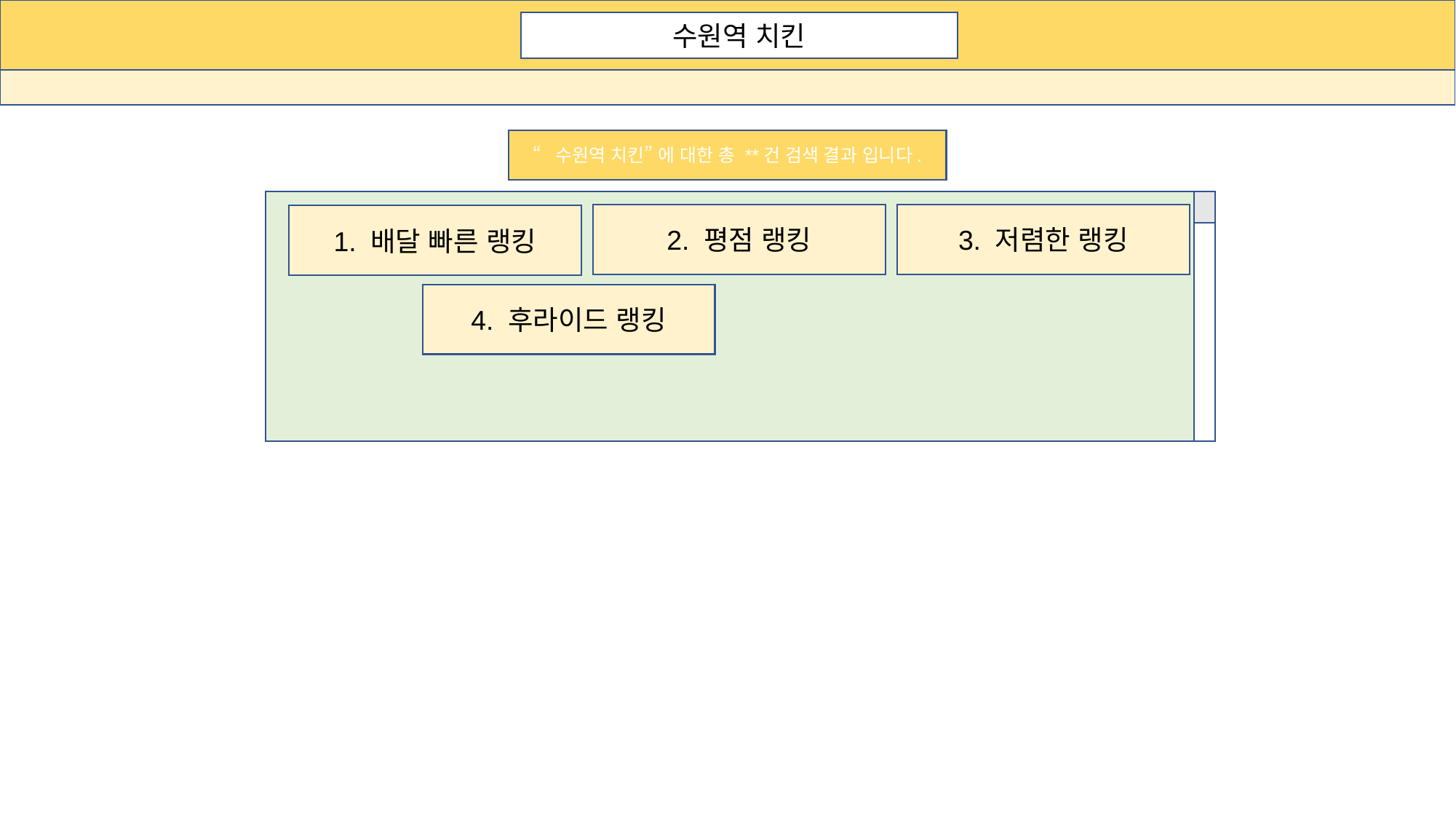

수원역 치킨

“수원역 치킨” 에 대한 총 **건 검색 결과 입니다.

2. 평점 랭킹
3. 저렴한 랭킹
1. 배달 빠른 랭킹
4. 후라이드 랭킹